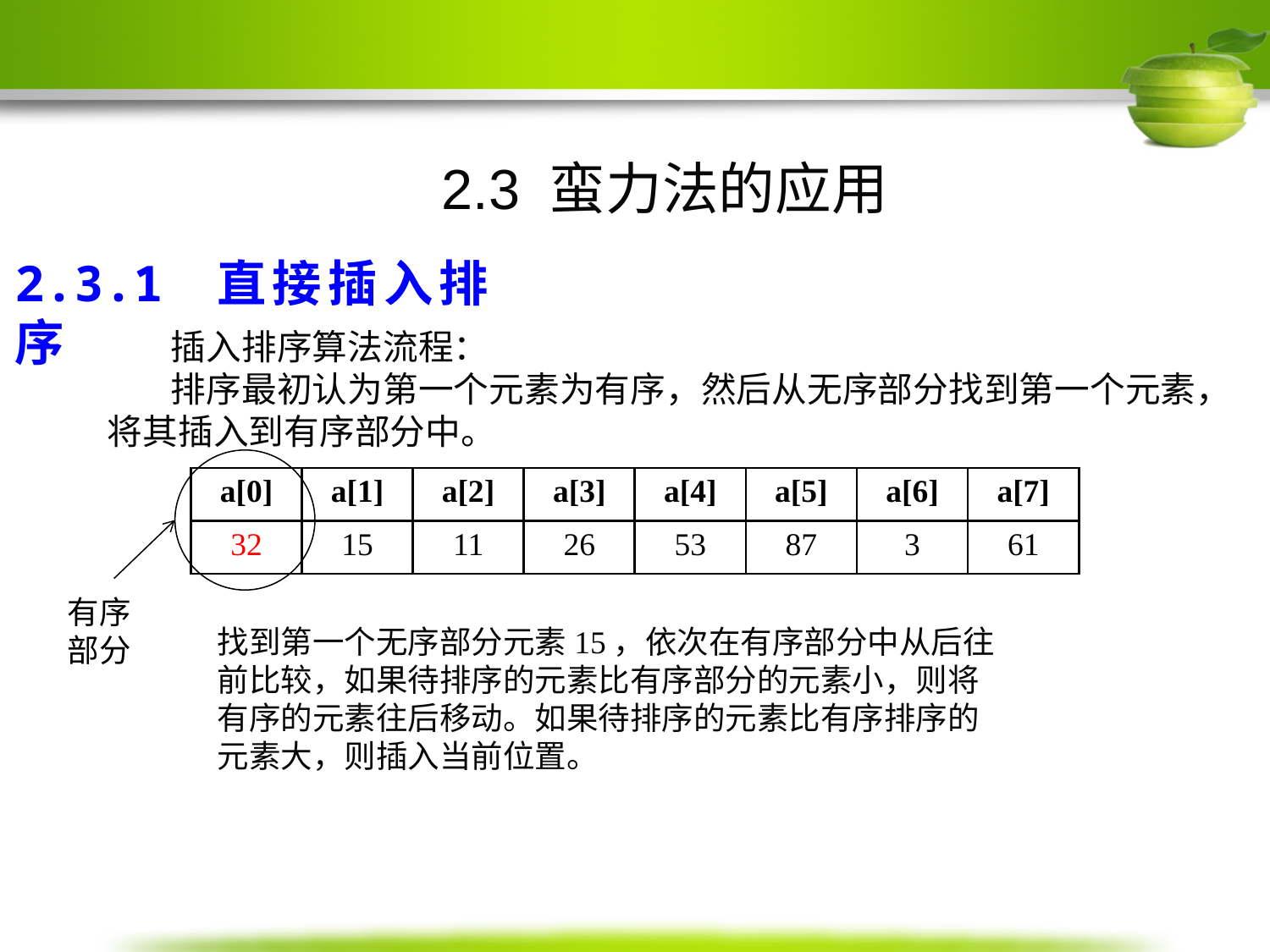

2.3 蛮力法的应用
2.3.1 直接插入排序
插入排序算法流程：
排序最初认为第一个元素为有序，然后从无序部分找到第一个元素，将其插入到有序部分中。

| a[0] | a[1] | a[2] | a[3] | a[4] | a[5] | a[6] | a[7] |
| --- | --- | --- | --- | --- | --- | --- | --- |
| 32 | 15 | 11 | 26 | 53 | 87 | 3 | 61 |
有序部分
找到第一个无序部分元素15，依次在有序部分中从后往前比较，如果待排序的元素比有序部分的元素小，则将有序的元素往后移动。如果待排序的元素比有序排序的元素大，则插入当前位置。